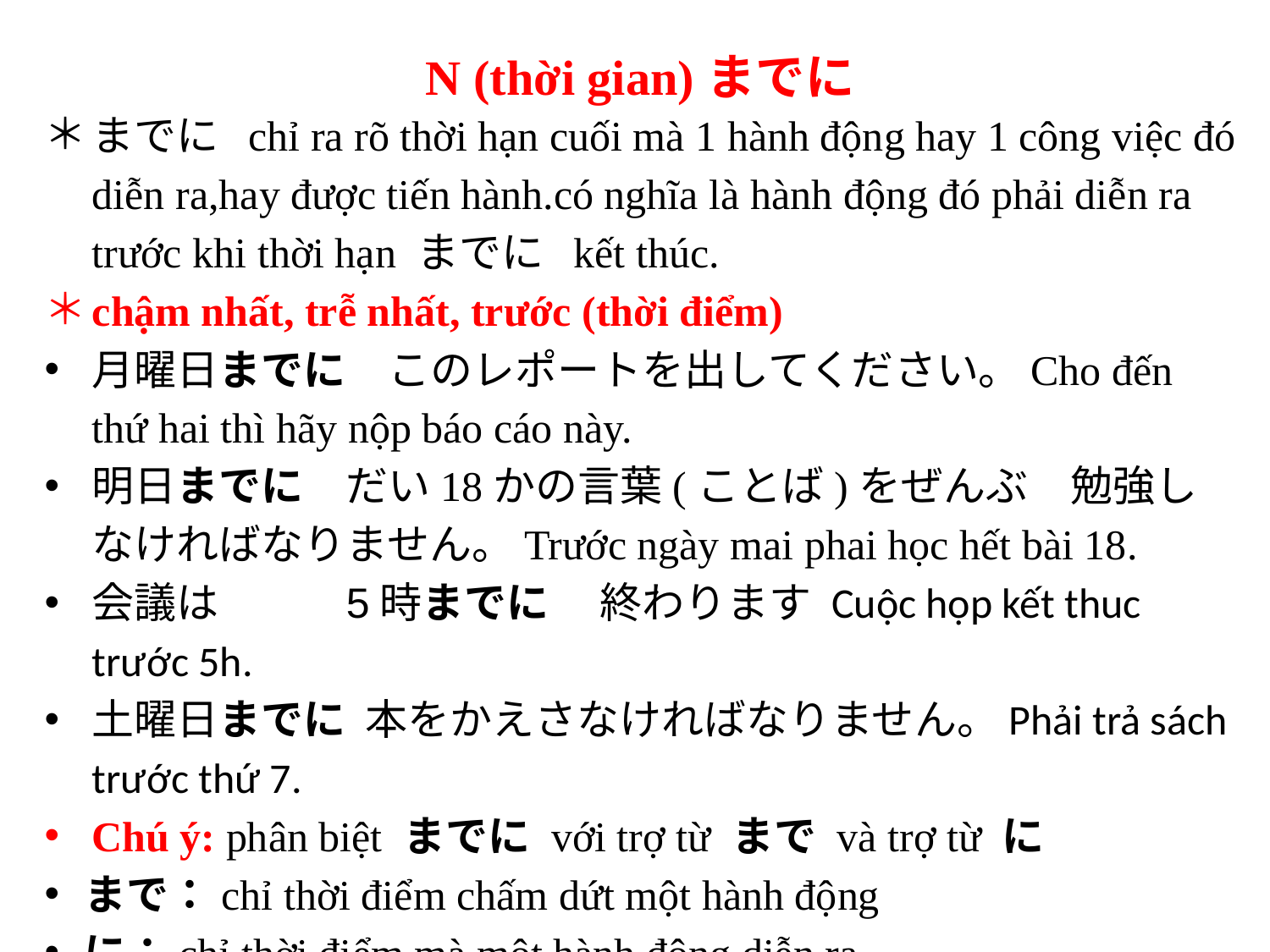

N (thời gian)までに
までに  chỉ ra rõ thời hạn cuối mà 1 hành động hay 1 công việc đó diễn ra,hay được tiến hành.có nghĩa là hành động đó phải diễn ra trước khi thời hạn までに  kết thúc.
chậm nhất, trễ nhất, trước (thời điểm)
月曜日までに　このレポートを出してください。Cho đến thứ hai thì hãy nộp báo cáo này.
明日までに　だい18かの言葉(ことば)をぜんぶ　勉強しなければなりません。Trước ngày mai phai học hết bài 18.
会議は	5時までに	終わります Cuộc họp kết thuc trước 5h.
土曜日までに  本をかえさなければなりません。Phải trả sách trước thứ 7.
Chú ý: phân biệt までに với trợ từ まで và trợ từ に
まで：chỉ thời điểm chấm dứt một hành động
に：chỉ thời điểm mà một hành động diễn ra.